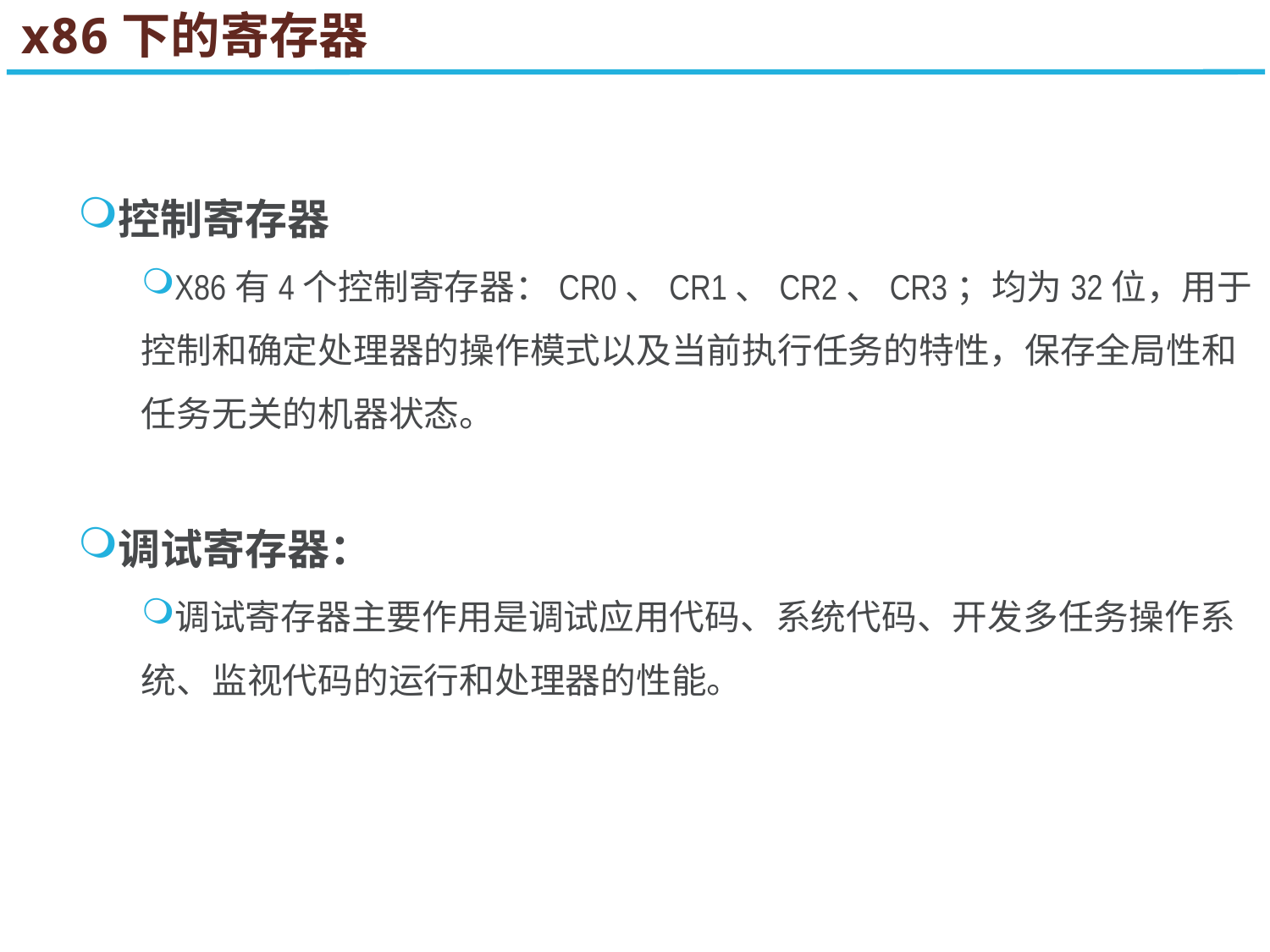

x86下的寄存器
控制寄存器
X86有4个控制寄存器：CR0、CR1、CR2、CR3；均为32位，用于控制和确定处理器的操作模式以及当前执行任务的特性，保存全局性和任务无关的机器状态。

调试寄存器：
调试寄存器主要作用是调试应用代码、系统代码、开发多任务操作系统、监视代码的运行和处理器的性能。